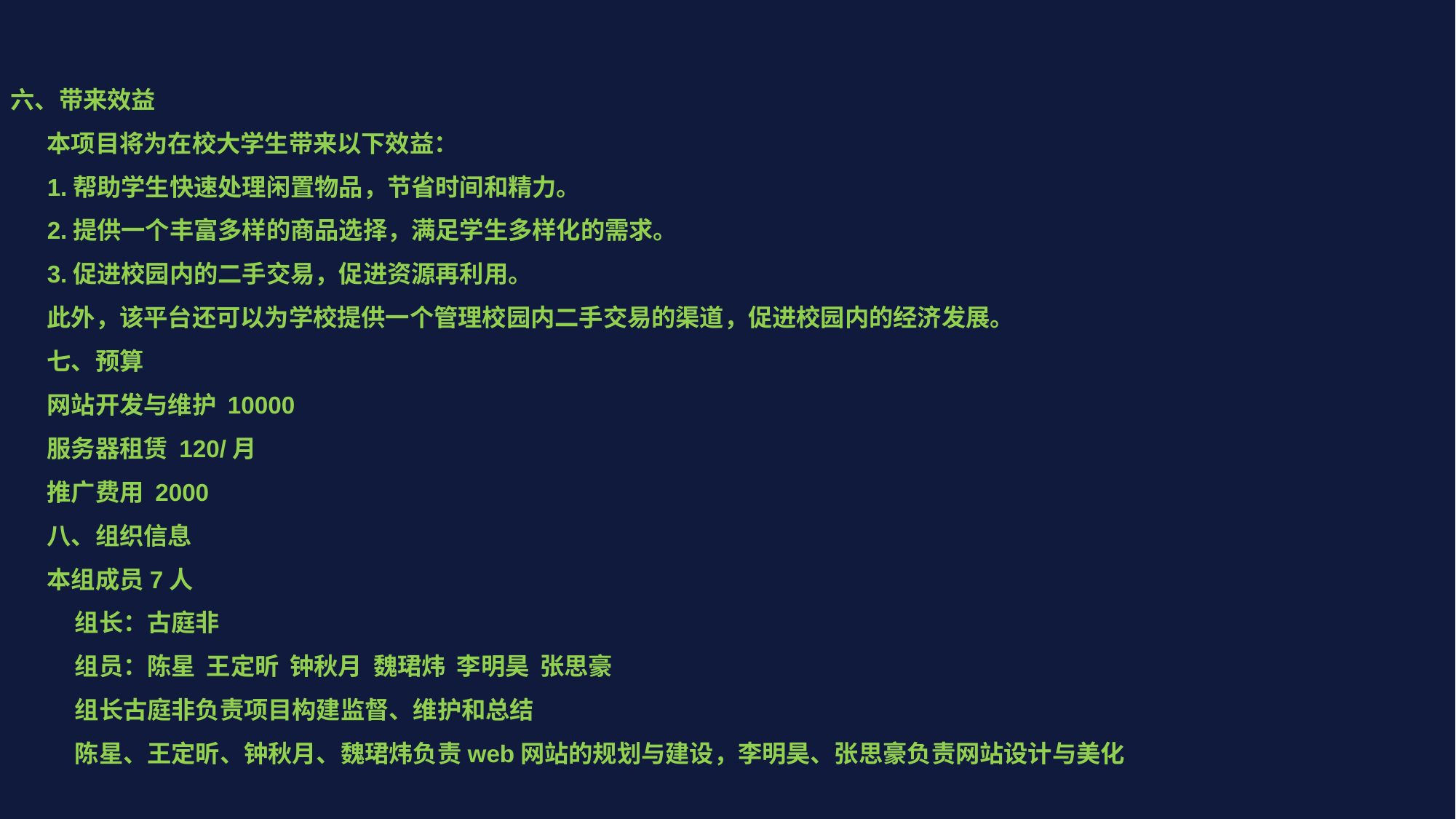

六、带来效益
本项目将为在校大学生带来以下效益：
1.帮助学生快速处理闲置物品，节省时间和精力。
2.提供一个丰富多样的商品选择，满足学生多样化的需求。
3.促进校园内的二手交易，促进资源再利用。
此外，该平台还可以为学校提供一个管理校园内二手交易的渠道，促进校园内的经济发展。
七、预算
网站开发与维护 10000
服务器租赁 120/月
推广费用 2000
八、组织信息
本组成员7人
    组长：古庭非
    组员：陈星  王定昕  钟秋月  魏珺炜  李明昊  张思豪
    组长古庭非负责项目构建监督、维护和总结
    陈星、王定昕、钟秋月、魏珺炜负责web网站的规划与建设，李明昊、张思豪负责网站设计与美化